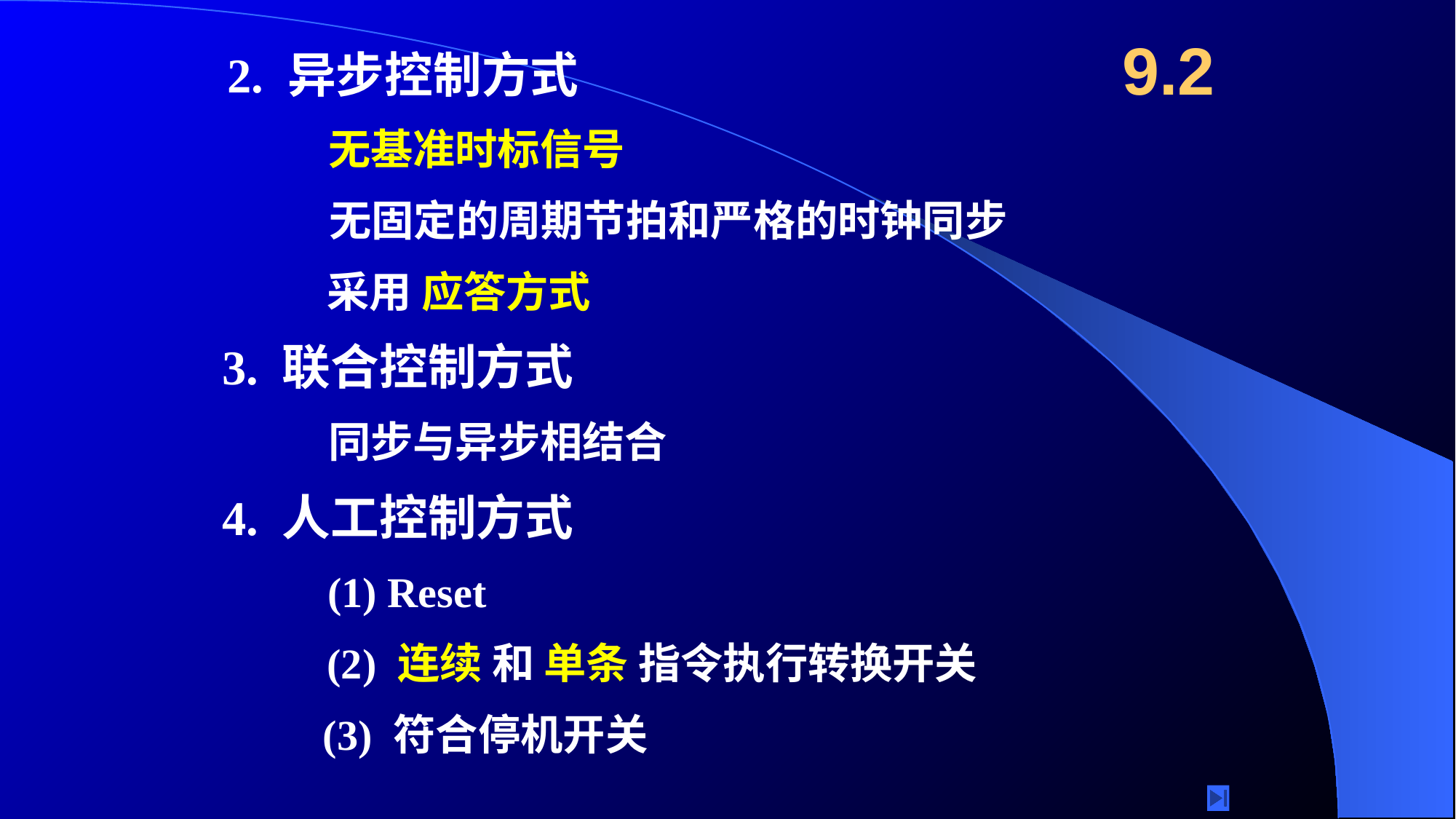

9.2
2. 异步控制方式
无基准时标信号
无固定的周期节拍和严格的时钟同步
采用 应答方式
3. 联合控制方式
同步与异步相结合
4. 人工控制方式
(1) Reset
(2) 连续 和 单条 指令执行转换开关
(3) 符合停机开关